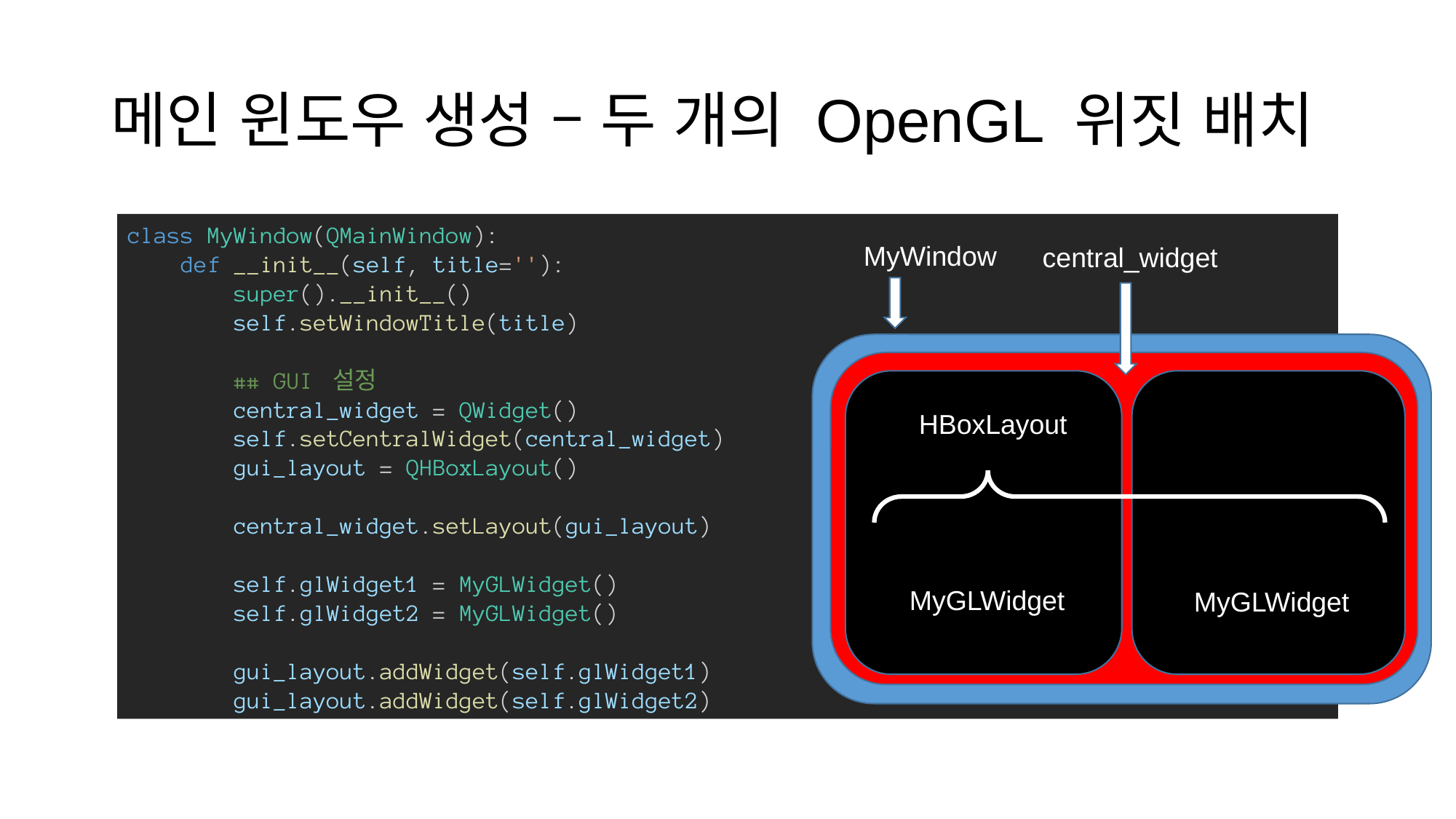

# 메인 윈도우 생성 – 두 개의 OpenGL 위짓 배치
class MyWindow(QMainWindow):
    def __init__(self, title=''):
        super().__init__()
        self.setWindowTitle(title)
        ## GUI 설정
        central_widget = QWidget()
        self.setCentralWidget(central_widget)
        gui_layout = QHBoxLayout()
        central_widget.setLayout(gui_layout)
        self.glWidget1 = MyGLWidget()
        self.glWidget2 = MyGLWidget()
        gui_layout.addWidget(self.glWidget1)
        gui_layout.addWidget(self.glWidget2)
MyWindow
central_widget

HBoxLayout
MyGLWidget
MyGLWidget